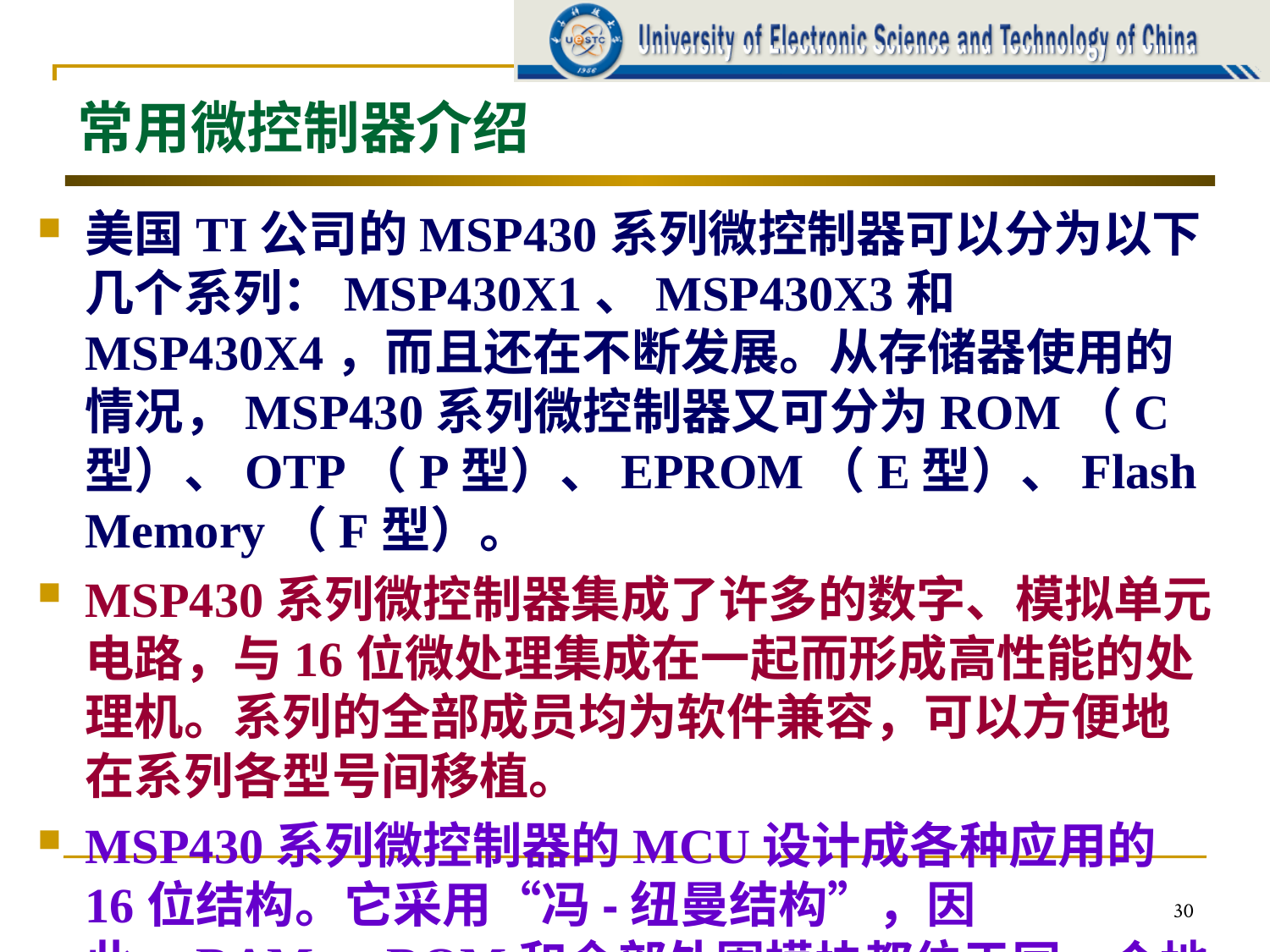

# 常用微控制器介绍
美国TI公司的MSP430系列微控制器可以分为以下几个系列：MSP430X1、MSP430X3和MSP430X4，而且还在不断发展。从存储器使用的情况，MSP430系列微控制器又可分为ROM（C型）、OTP（P型）、EPROM（E型）、Flash Memory（F型）。
MSP430系列微控制器集成了许多的数字、模拟单元电路，与16位微处理集成在一起而形成高性能的处理机。系列的全部成员均为软件兼容，可以方便地在系列各型号间移植。
MSP430系列微控制器的MCU设计成各种应用的16位结构。它采用“冯-纽曼结构”，因此，RAM、ROM和全部外围模块都位于同一个地址空间内。
30